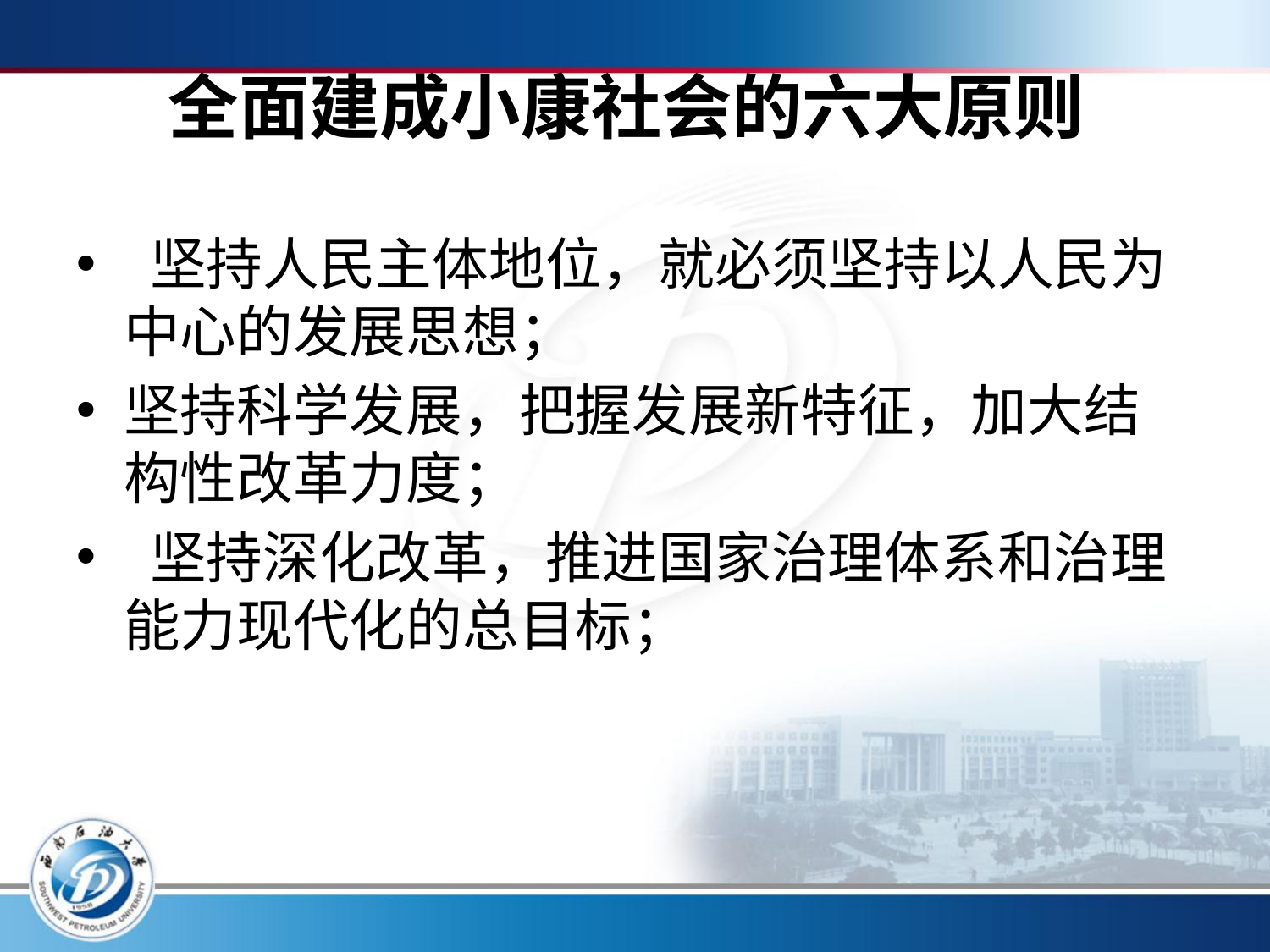

# 全面建成小康社会的六大原则
 坚持人民主体地位，就必须坚持以人民为中心的发展思想；
坚持科学发展，把握发展新特征，加大结构性改革力度；
 坚持深化改革，推进国家治理体系和治理能力现代化的总目标；